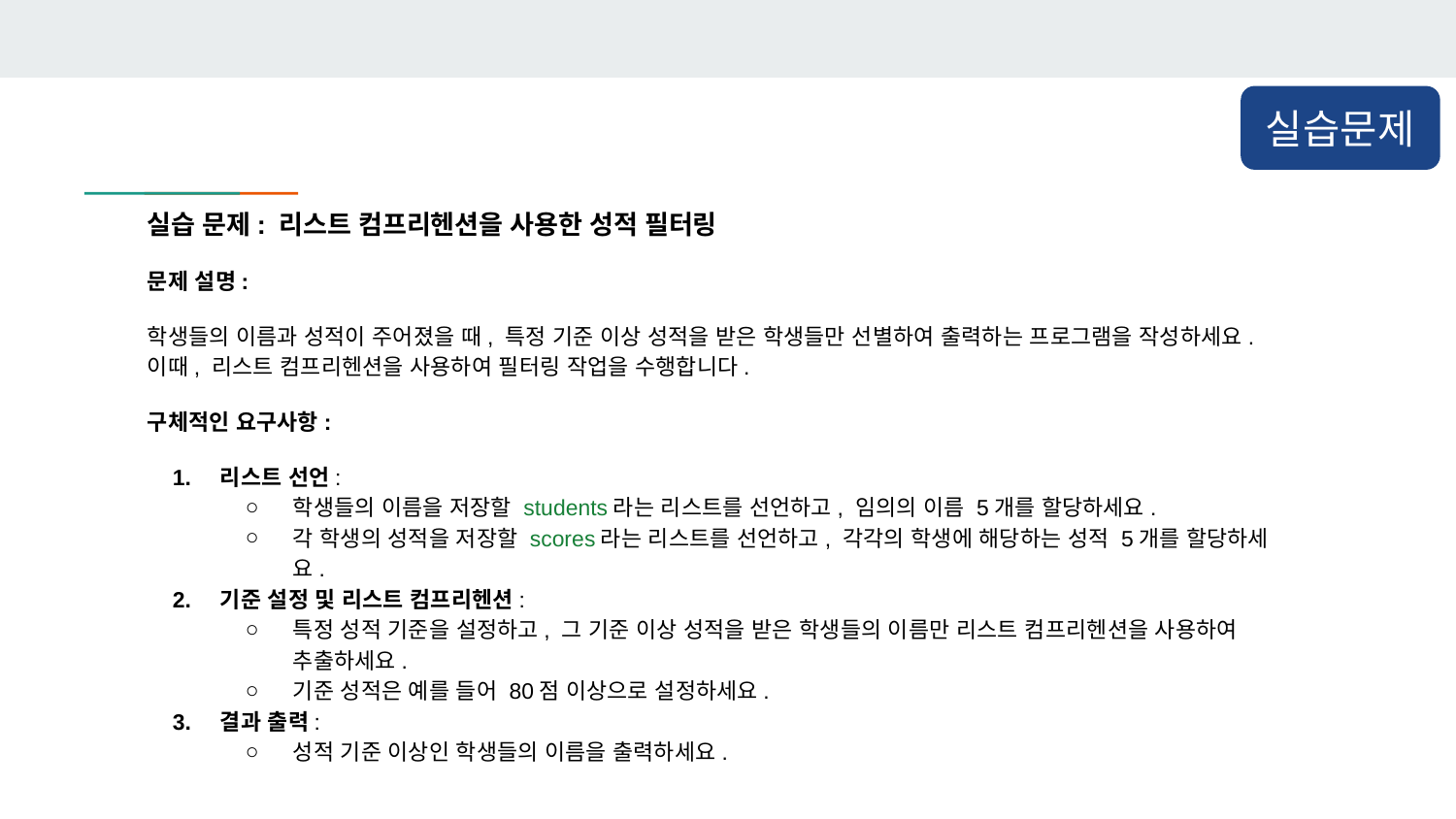

실습문제
실습 문제: 리스트 컴프리헨션을 사용한 성적 필터링
문제 설명:
학생들의 이름과 성적이 주어졌을 때, 특정 기준 이상 성적을 받은 학생들만 선별하여 출력하는 프로그램을 작성하세요. 이때, 리스트 컴프리헨션을 사용하여 필터링 작업을 수행합니다.
구체적인 요구사항:
리스트 선언:
학생들의 이름을 저장할 students라는 리스트를 선언하고, 임의의 이름 5개를 할당하세요.
각 학생의 성적을 저장할 scores라는 리스트를 선언하고, 각각의 학생에 해당하는 성적 5개를 할당하세요.
기준 설정 및 리스트 컴프리헨션:
특정 성적 기준을 설정하고, 그 기준 이상 성적을 받은 학생들의 이름만 리스트 컴프리헨션을 사용하여 추출하세요.
기준 성적은 예를 들어 80점 이상으로 설정하세요.
결과 출력:
성적 기준 이상인 학생들의 이름을 출력하세요.